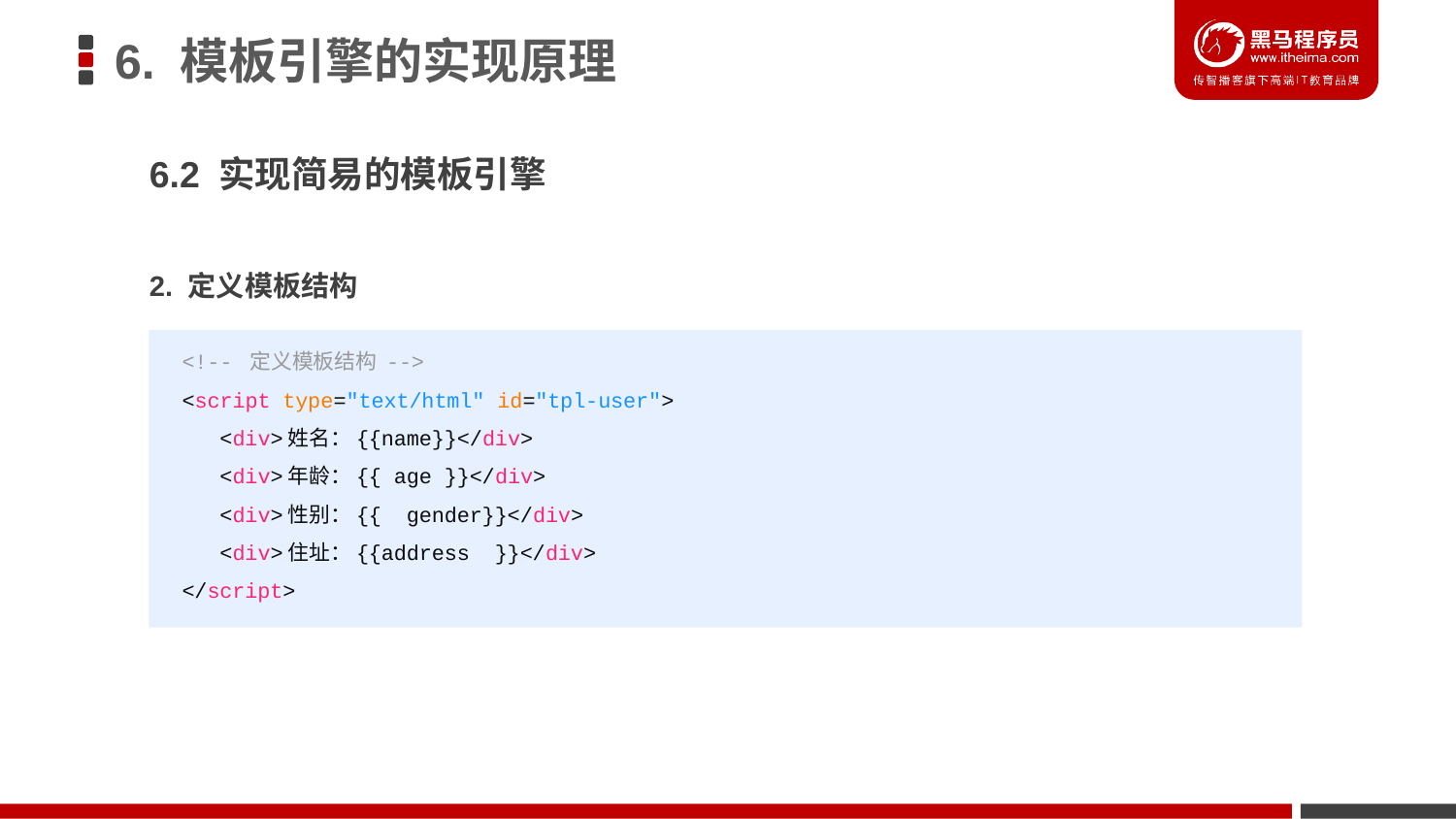

# 6. 模板引擎的实现原理
6.2 实现简易的模板引擎
2. 定义模板结构
<!-- 定义模板结构 -->
<script type="text/html" id="tpl-user">
   <div>姓名：{{name}}</div>
   <div>年龄：{{ age }}</div>
   <div>性别：{{  gender}}</div>
   <div>住址：{{address  }}</div>
</script>